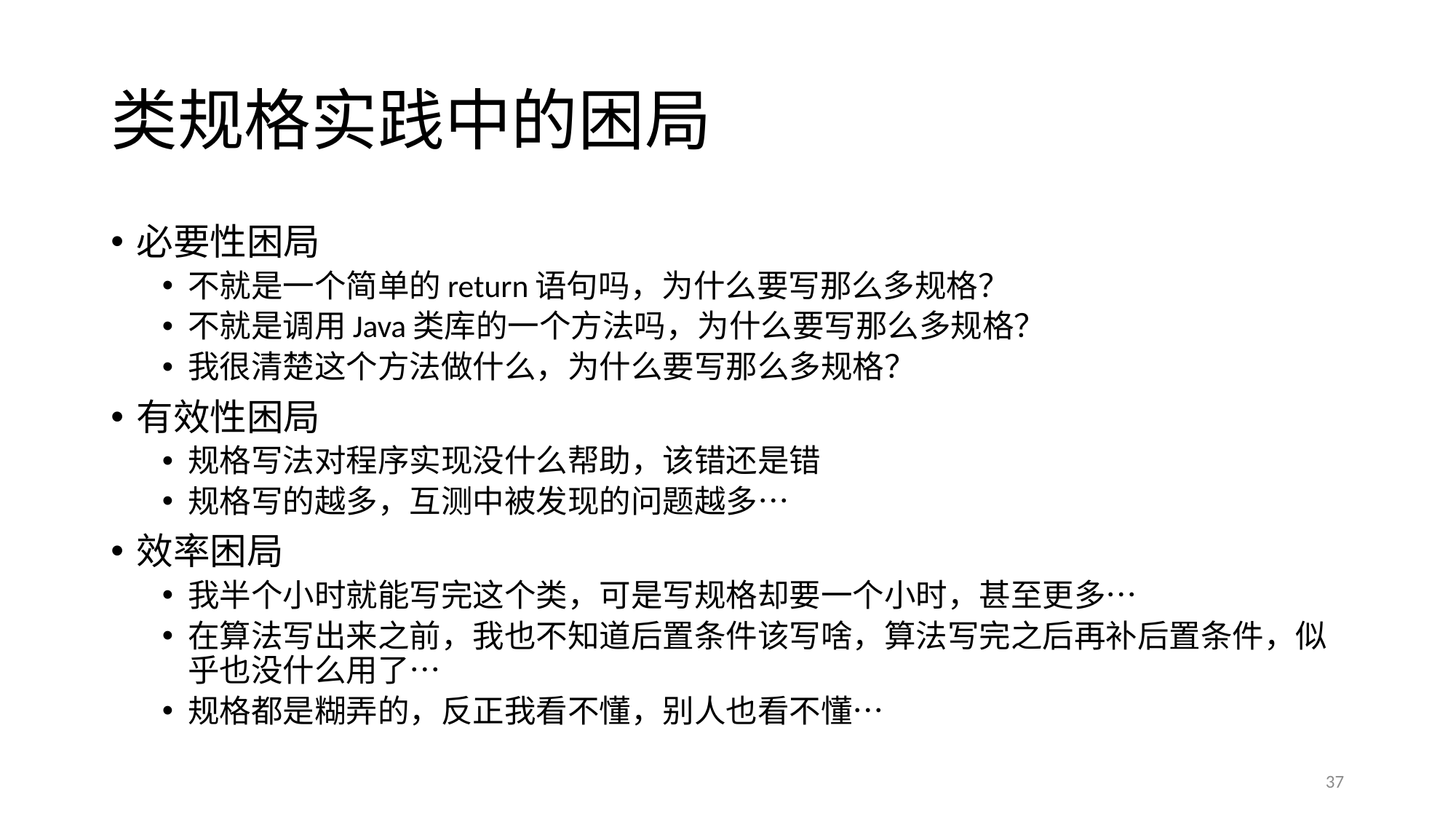

# 类规格实践中的困局
必要性困局
不就是一个简单的return语句吗，为什么要写那么多规格？
不就是调用Java类库的一个方法吗，为什么要写那么多规格？
我很清楚这个方法做什么，为什么要写那么多规格？
有效性困局
规格写法对程序实现没什么帮助，该错还是错
规格写的越多，互测中被发现的问题越多…
效率困局
我半个小时就能写完这个类，可是写规格却要一个小时，甚至更多…
在算法写出来之前，我也不知道后置条件该写啥，算法写完之后再补后置条件，似乎也没什么用了…
规格都是糊弄的，反正我看不懂，别人也看不懂…
37